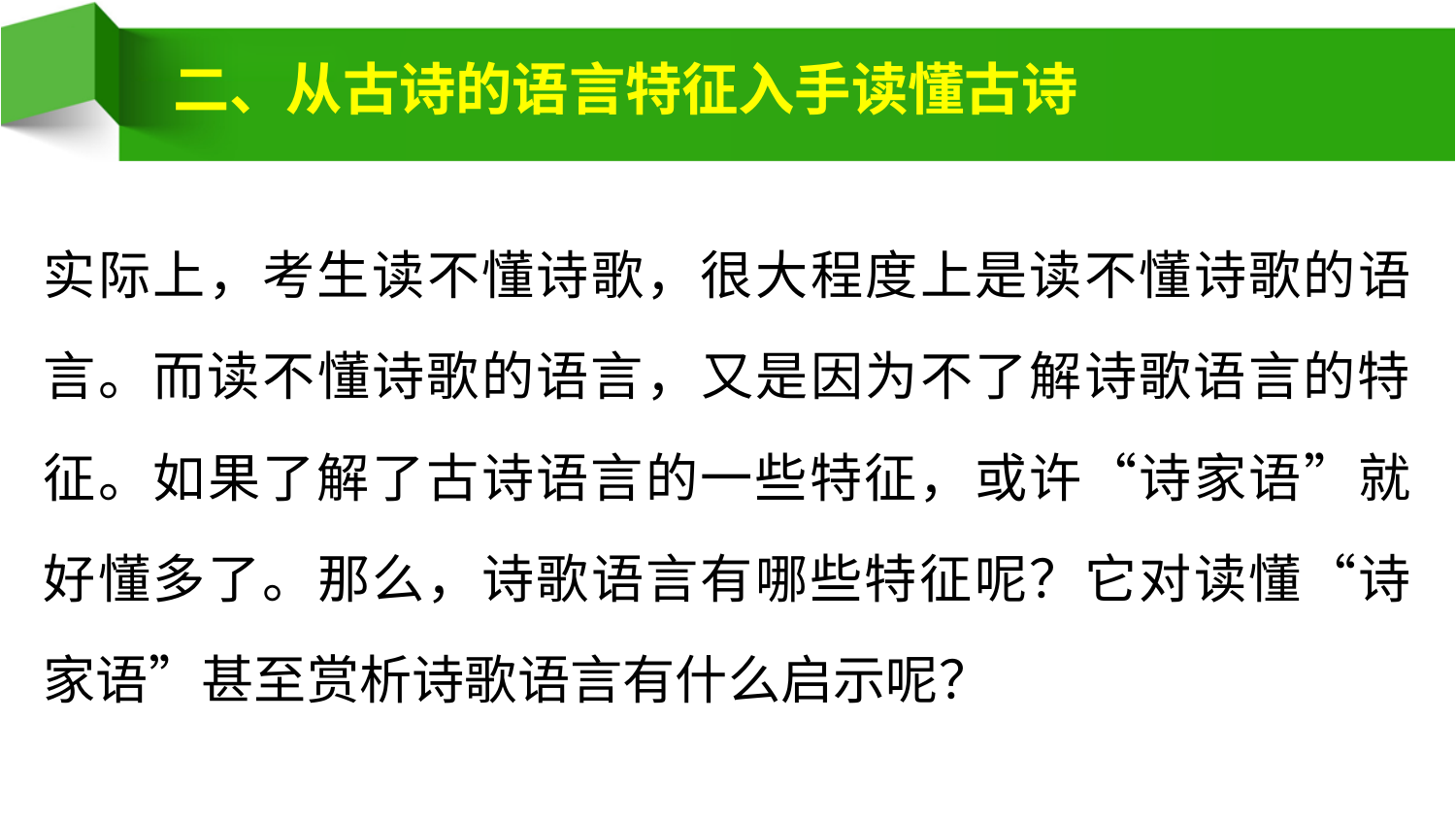

二、从古诗的语言特征入手读懂古诗
实际上，考生读不懂诗歌，很大程度上是读不懂诗歌的语言。而读不懂诗歌的语言，又是因为不了解诗歌语言的特征。如果了解了古诗语言的一些特征，或许“诗家语”就好懂多了。那么，诗歌语言有哪些特征呢？它对读懂“诗家语”甚至赏析诗歌语言有什么启示呢？